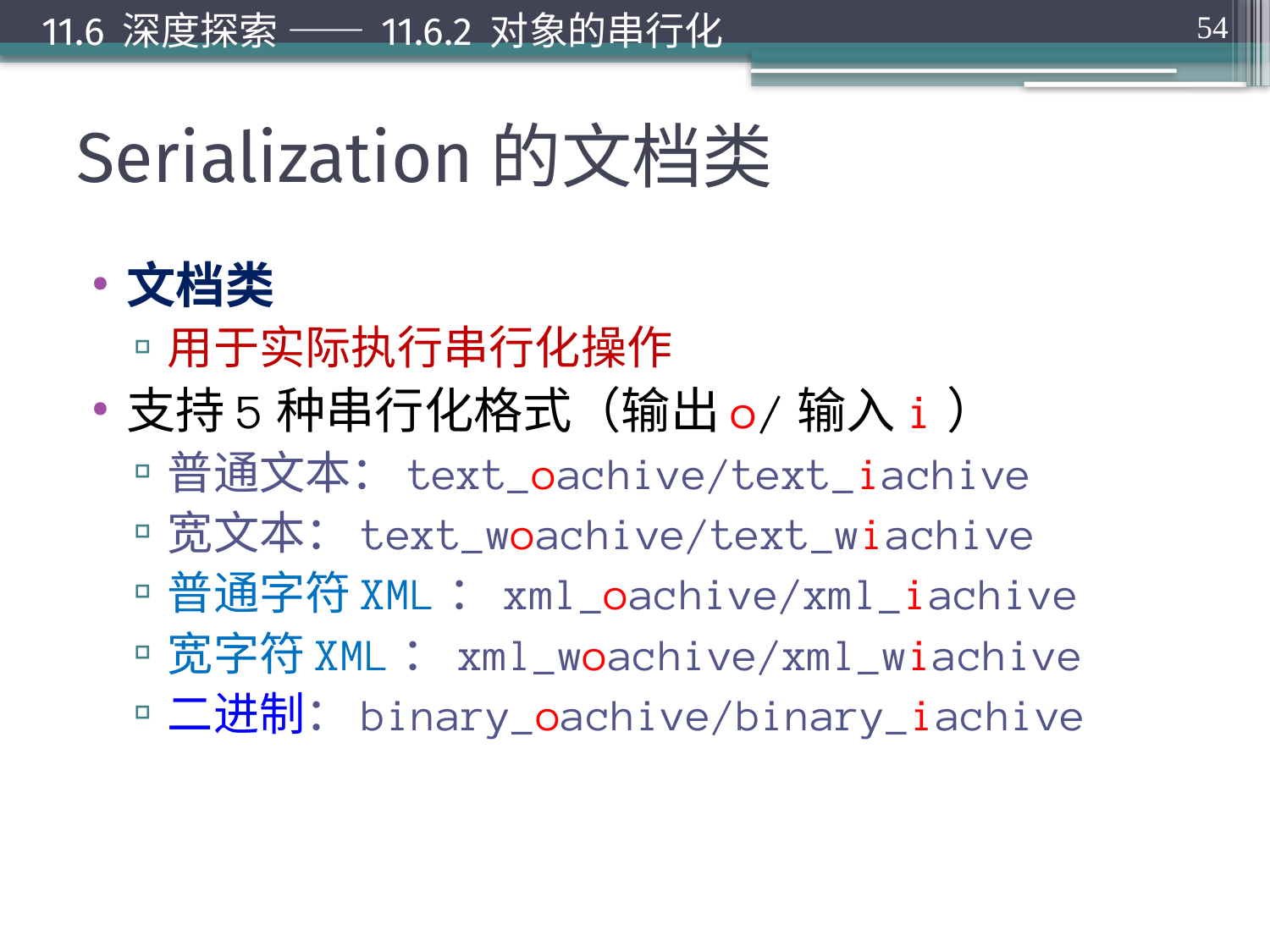

11.6 深度探索 —— 11.6.2 对象的串行化
54
# Serialization的文档类
文档类
用于实际执行串行化操作
支持5种串行化格式（输出o/输入i）
普通文本：text_oachive/text_iachive
宽文本：text_woachive/text_wiachive
普通字符XML：xml_oachive/xml_iachive
宽字符XML：xml_woachive/xml_wiachive
二进制：binary_oachive/binary_iachive